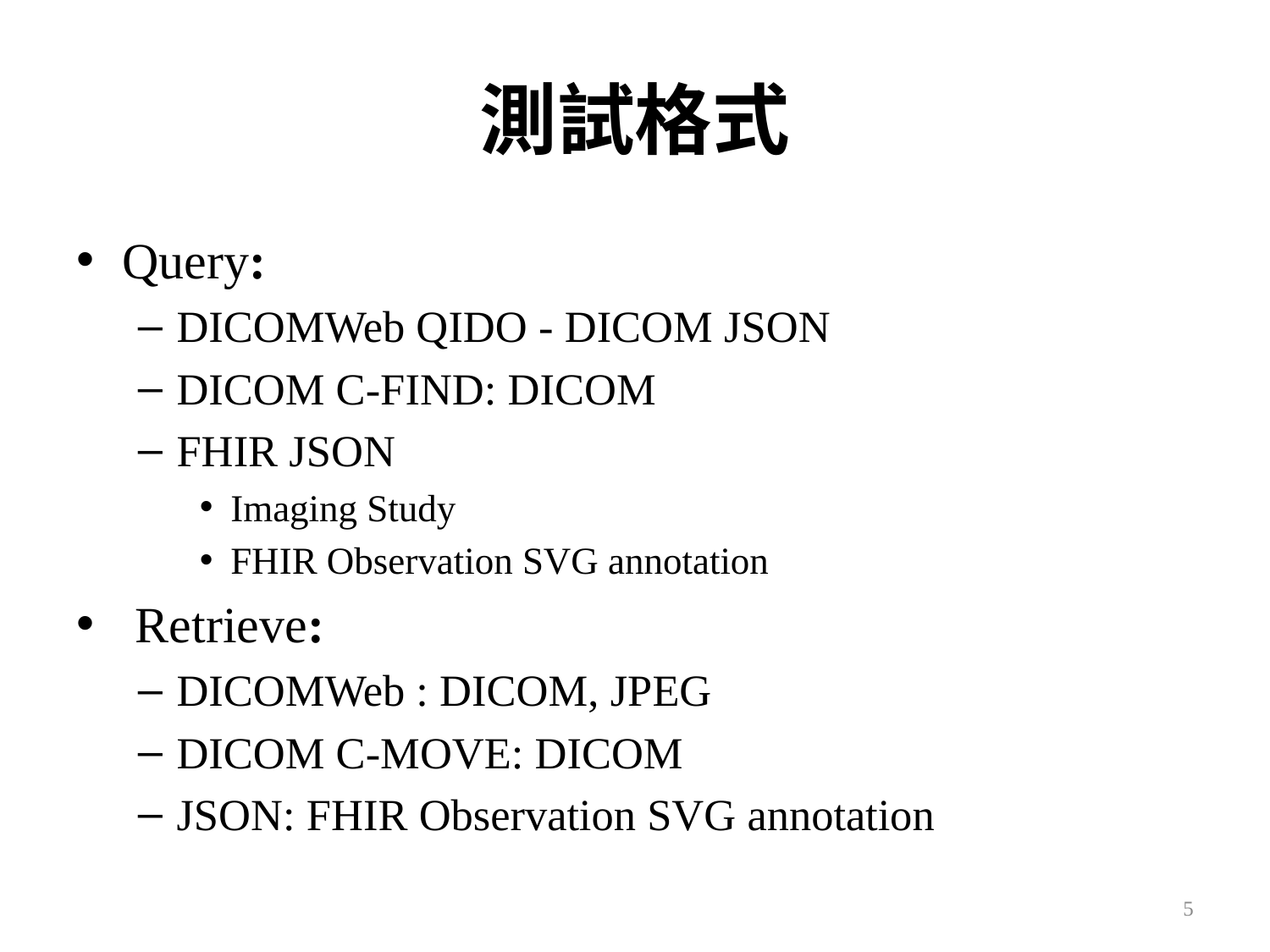

# 測試格式
Query:
DICOMWeb QIDO - DICOM JSON
DICOM C-FIND: DICOM
FHIR JSON
Imaging Study
FHIR Observation SVG annotation
 Retrieve:
DICOMWeb : DICOM, JPEG
DICOM C-MOVE: DICOM
JSON: FHIR Observation SVG annotation
5